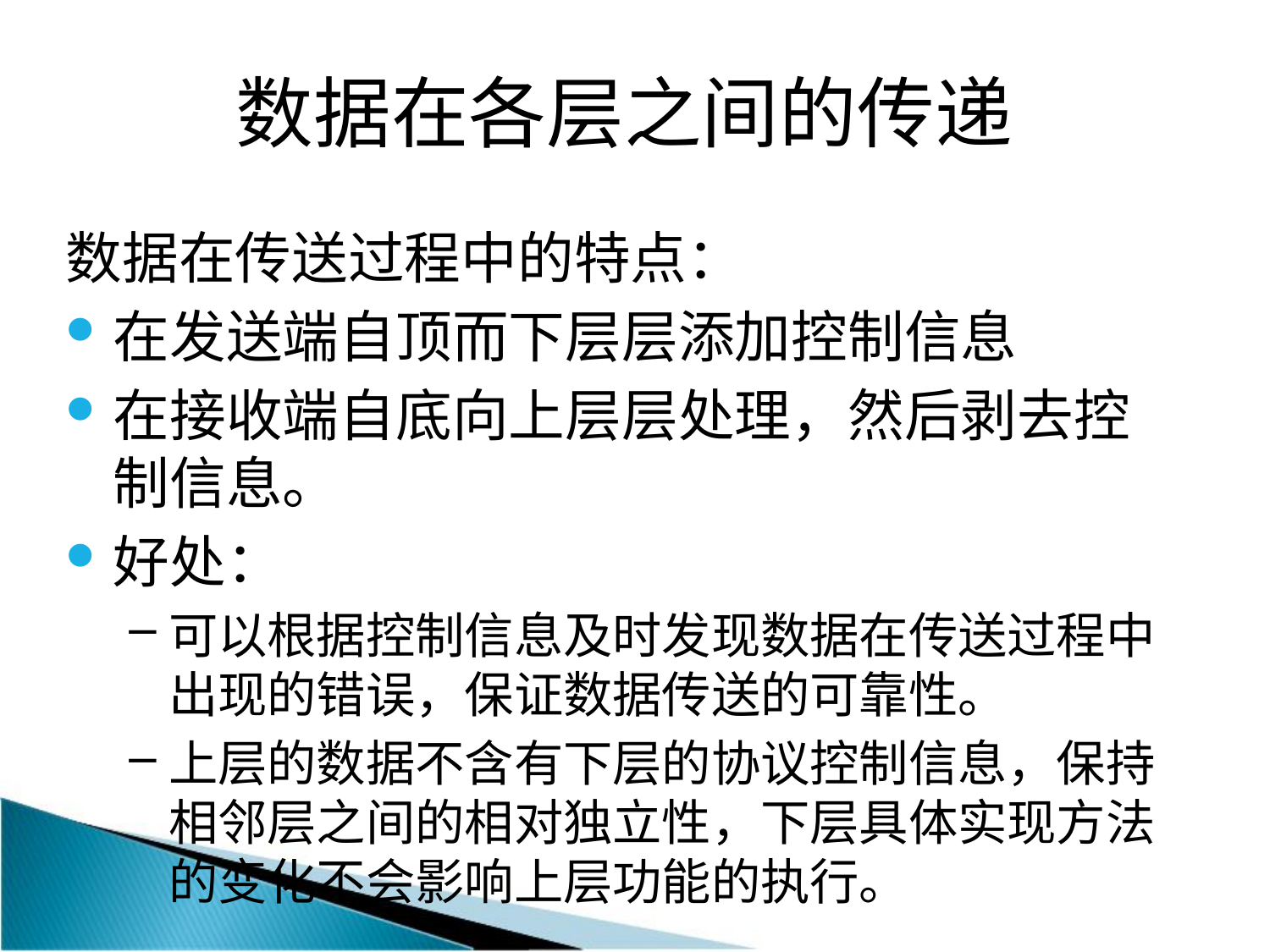

# 数据在各层之间的传递
数据在传送过程中的特点：
在发送端自顶而下层层添加控制信息
在接收端自底向上层层处理，然后剥去控制信息。
好处：
可以根据控制信息及时发现数据在传送过程中出现的错误，保证数据传送的可靠性。
上层的数据不含有下层的协议控制信息，保持相邻层之间的相对独立性，下层具体实现方法的变化不会影响上层功能的执行。